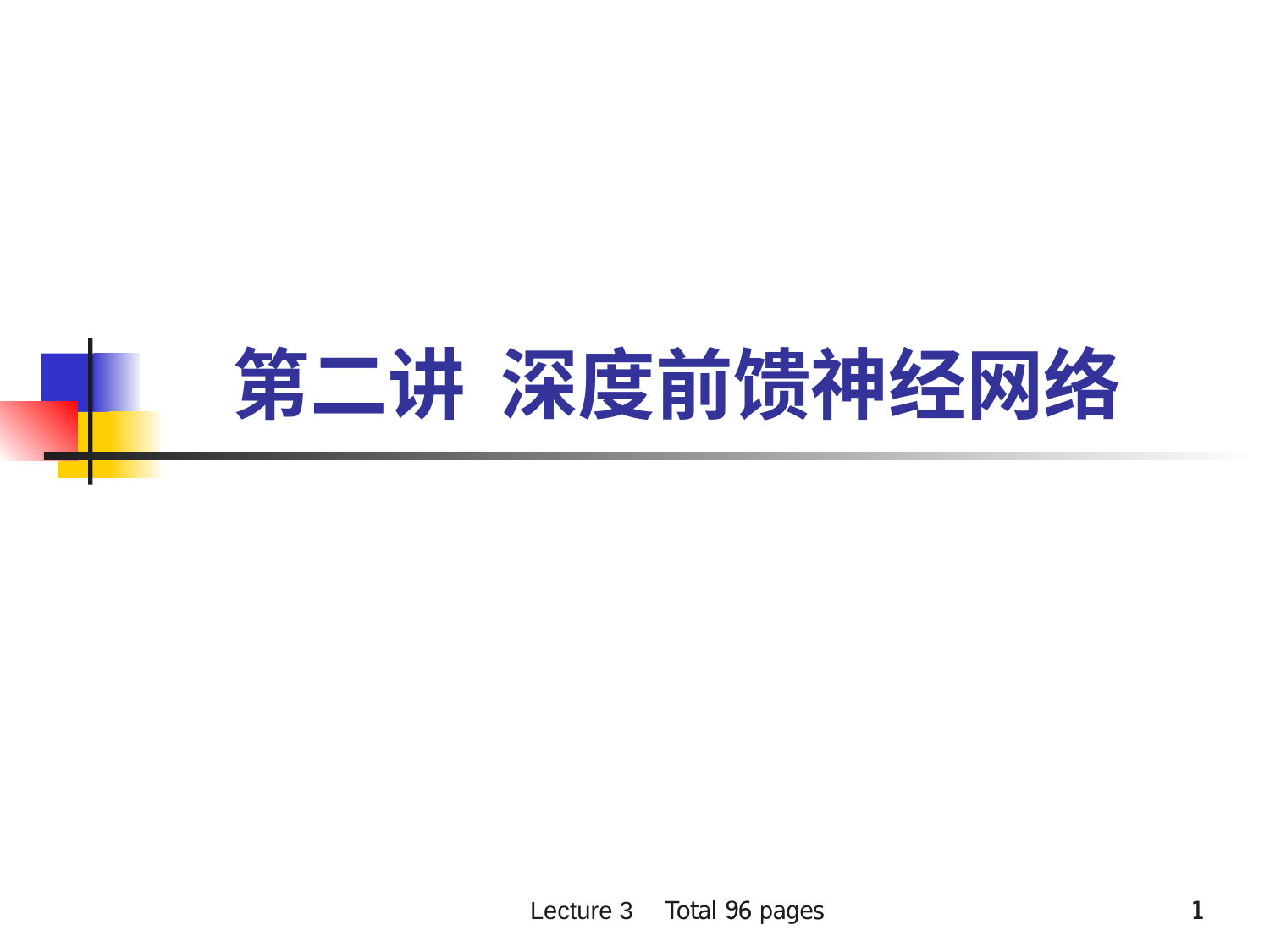

# 第二讲  深度前馈神经网络
Lecture 3    Total 96 pages
1
1